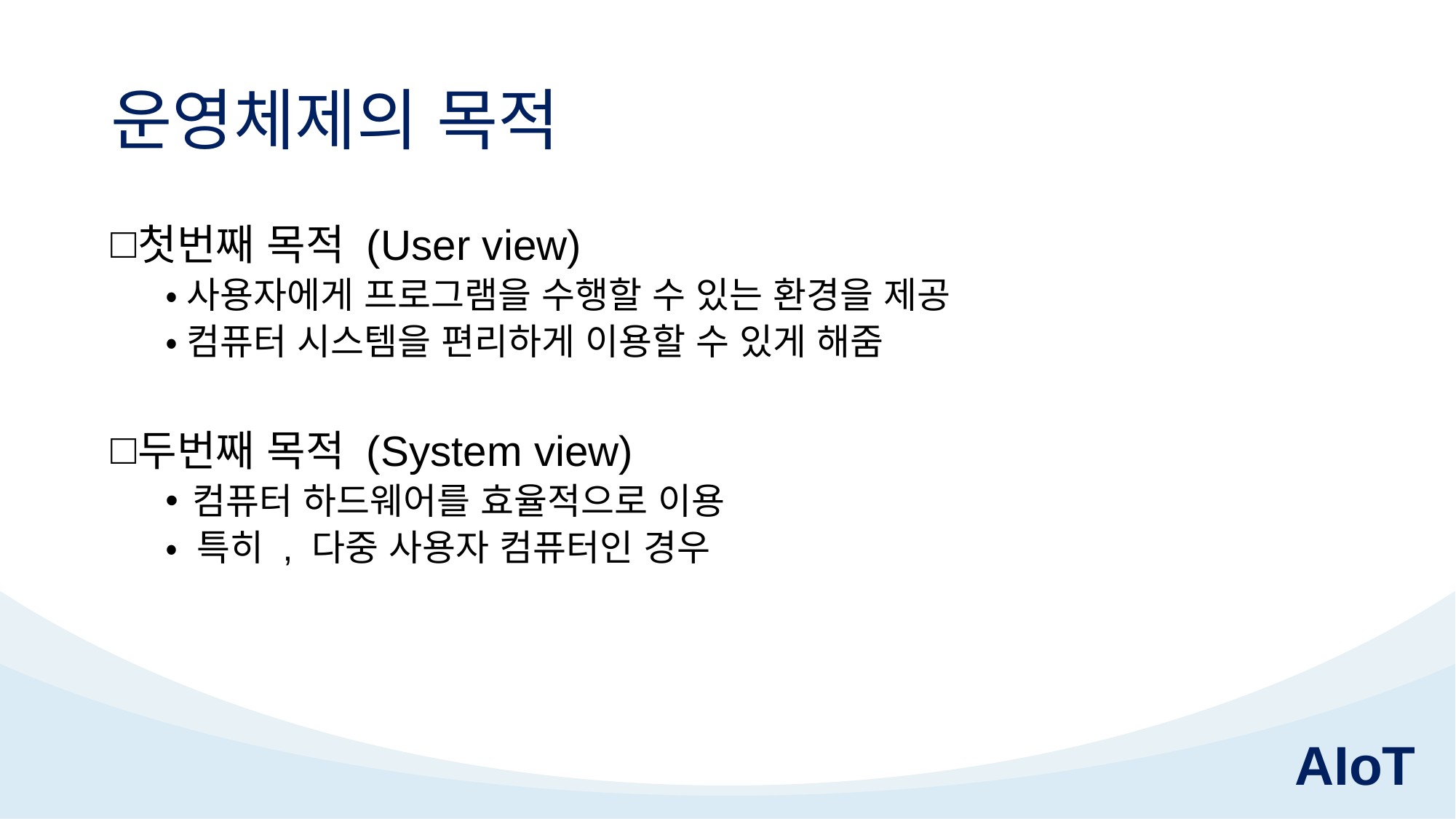

# 운영체제의 목적
첫번째 목적 (User view)
•사용자에게 프로그램을 수행할 수 있는 환경을 제공
•컴퓨터 시스템을 편리하게 이용할 수 있게 해줌

두번째 목적 (System view)
컴퓨터 하드웨어를 효율적으로 이용
• 특히 , 다중 사용자 컴퓨터인 경우